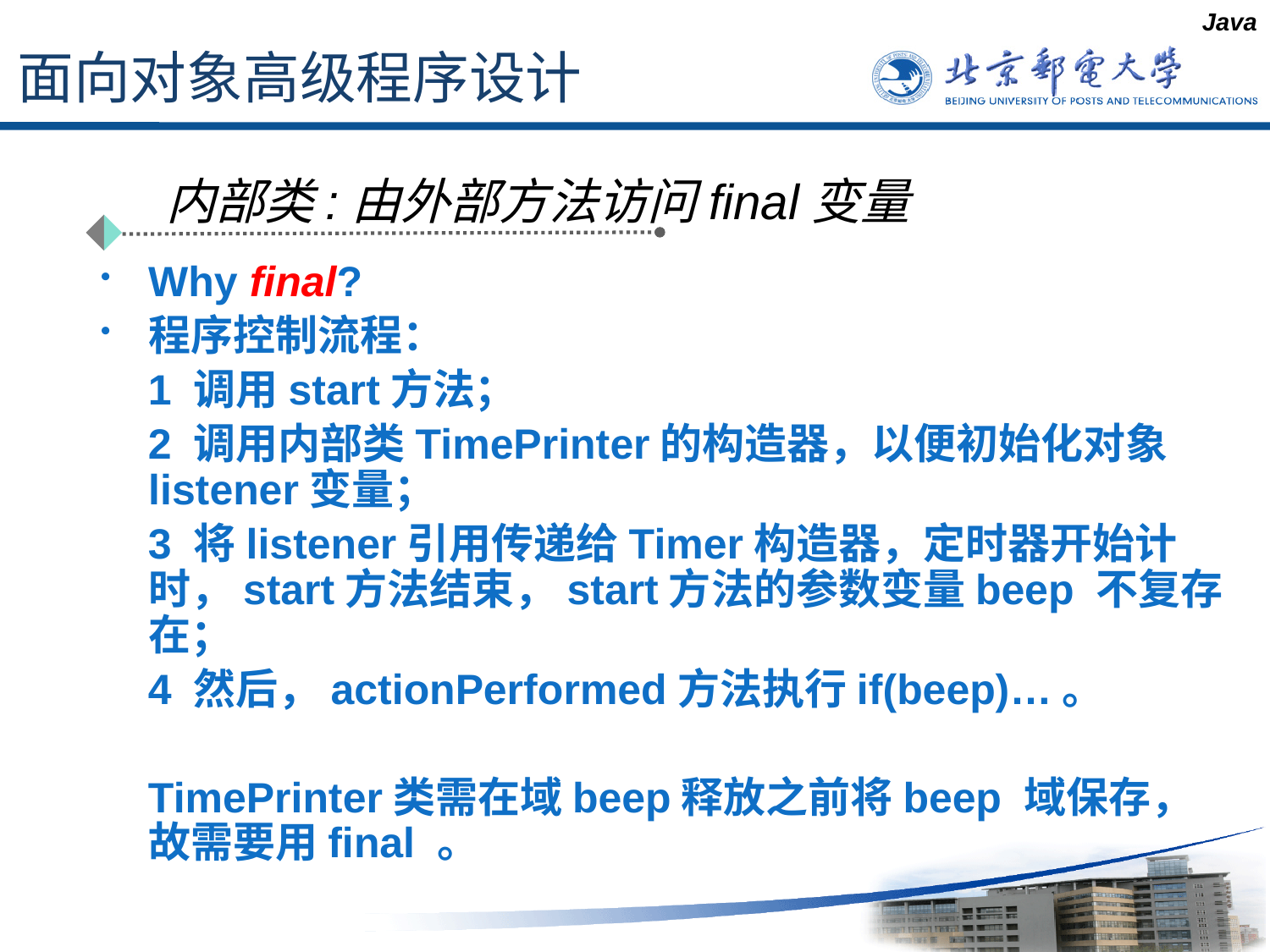

Java
# 面向对象高级程序设计

内部类:由外部方法访问final变量

Why final?
程序控制流程：
    1 调用start方法；
    2 调用内部类TimePrinter的构造器，以便初始化对象listener变量；
    3 将listener引用传递给Timer构造器，定时器开始计时，start方法结束，start方法的参数变量beep 不复存在；
    4 然后，actionPerformed方法执行if(beep)…。

    TimePrinter类需在域beep释放之前将beep 域保存，故需要用final 。